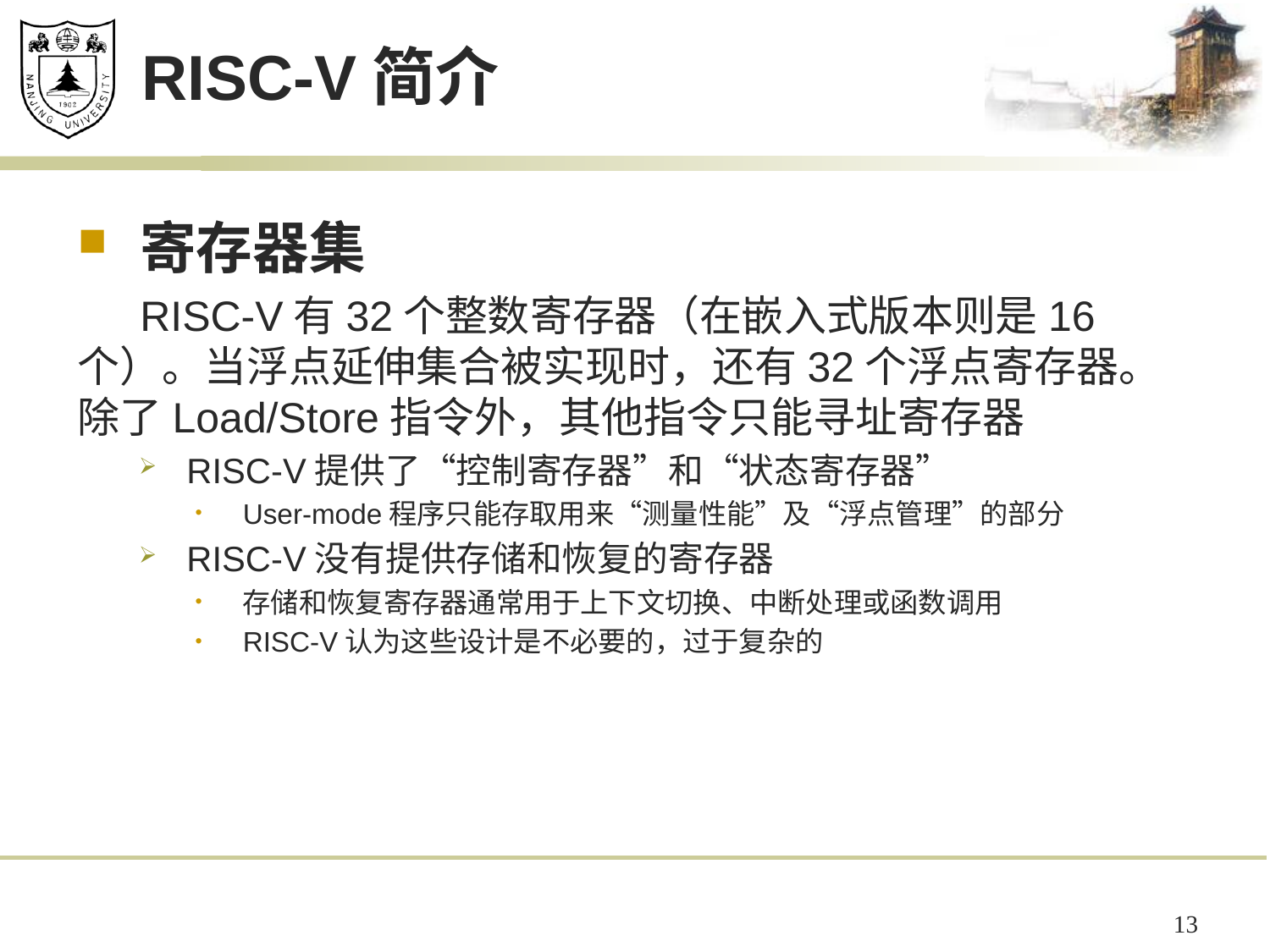

# RISC-V简介
寄存器集
       RISC-V有32个整数寄存器（在嵌入式版本则是16个）。当浮点延伸集合被实现时，还有32个浮点寄存器。除了Load/Store指令外，其他指令只能寻址寄存器
RISC-V提供了“控制寄存器”和“状态寄存器”
User-mode程序只能存取用来“测量性能”及“浮点管理”的部分
RISC-V没有提供存储和恢复的寄存器
存储和恢复寄存器通常用于上下文切换、中断处理或函数调用
RISC-V认为这些设计是不必要的，过于复杂的